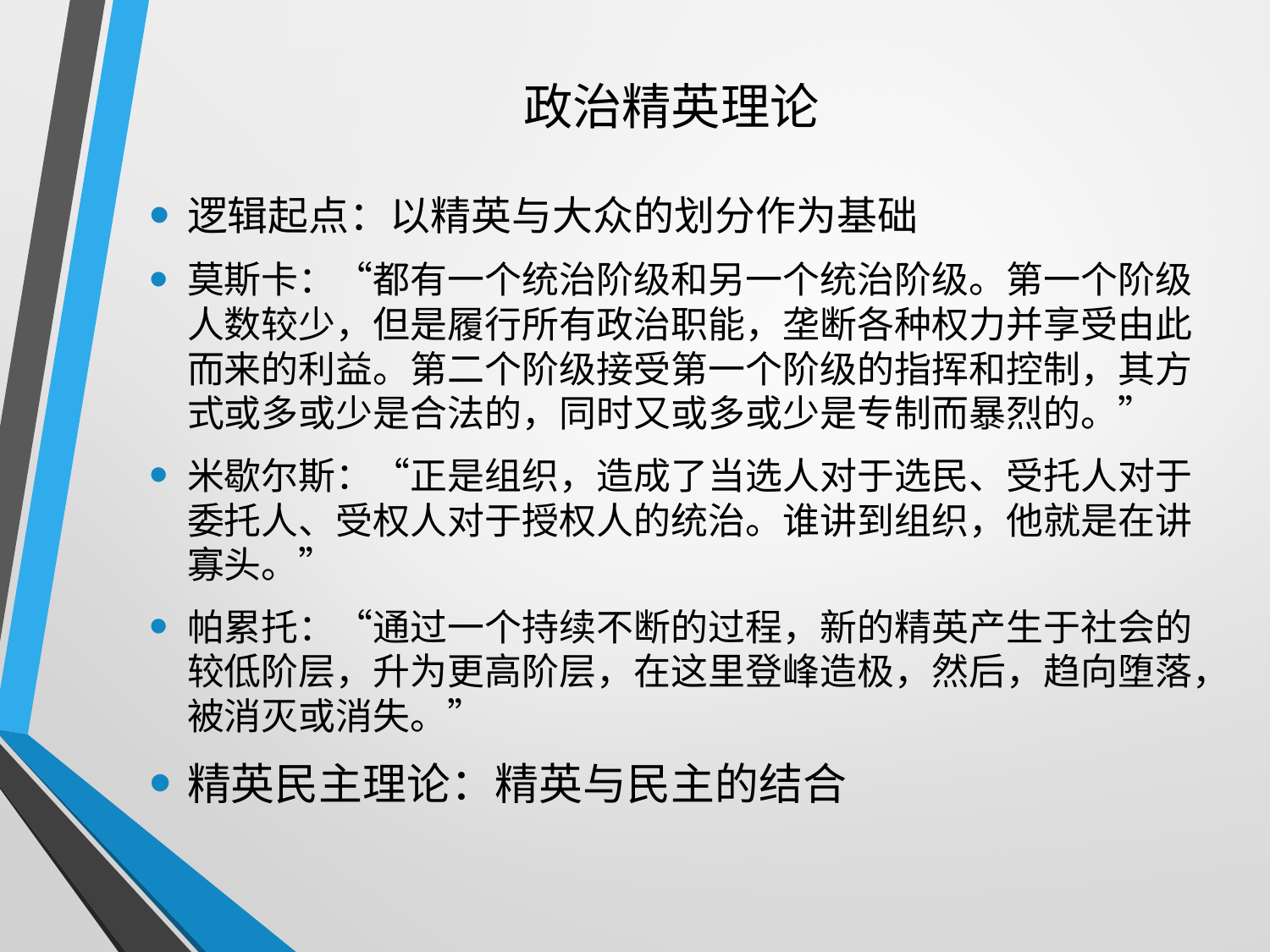

# 政治精英理论
逻辑起点：以精英与大众的划分作为基础
莫斯卡：“都有一个统治阶级和另一个统治阶级。第一个阶级人数较少，但是履行所有政治职能，垄断各种权力并享受由此而来的利益。第二个阶级接受第一个阶级的指挥和控制，其方式或多或少是合法的，同时又或多或少是专制而暴烈的。”
米歇尔斯：“正是组织，造成了当选人对于选民、受托人对于委托人、受权人对于授权人的统治。谁讲到组织，他就是在讲寡头。”
帕累托：“通过一个持续不断的过程，新的精英产生于社会的较低阶层，升为更高阶层，在这里登峰造极，然后，趋向堕落，被消灭或消失。”
精英民主理论：精英与民主的结合